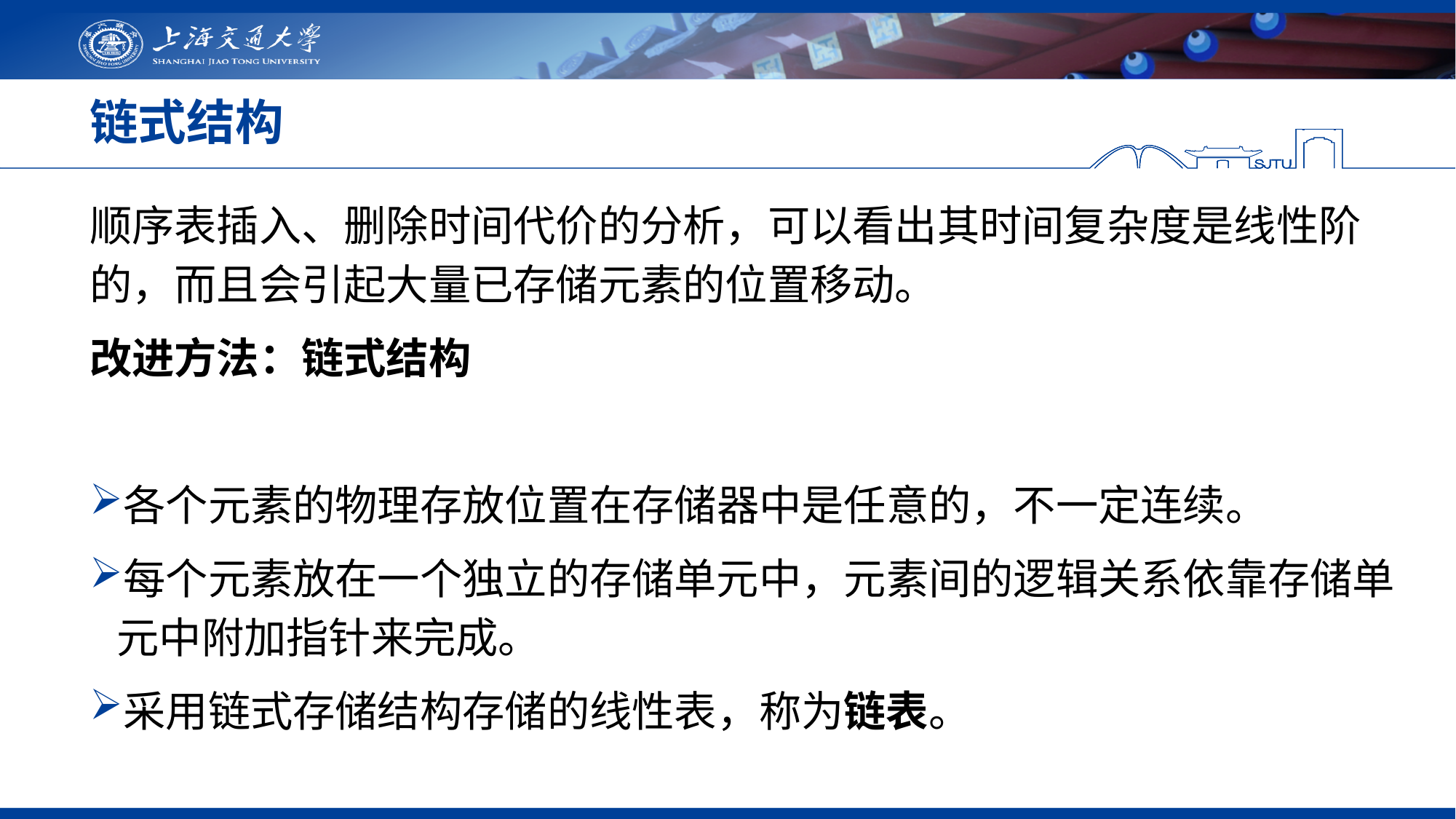

# 链式结构
顺序表插入、删除时间代价的分析，可以看出其时间复杂度是线性阶的，而且会引起大量已存储元素的位置移动。
改进方法：链式结构

各个元素的物理存放位置在存储器中是任意的，不一定连续。
每个元素放在一个独立的存储单元中，元素间的逻辑关系依靠存储单元中附加指针来完成。
采用链式存储结构存储的线性表，称为链表。